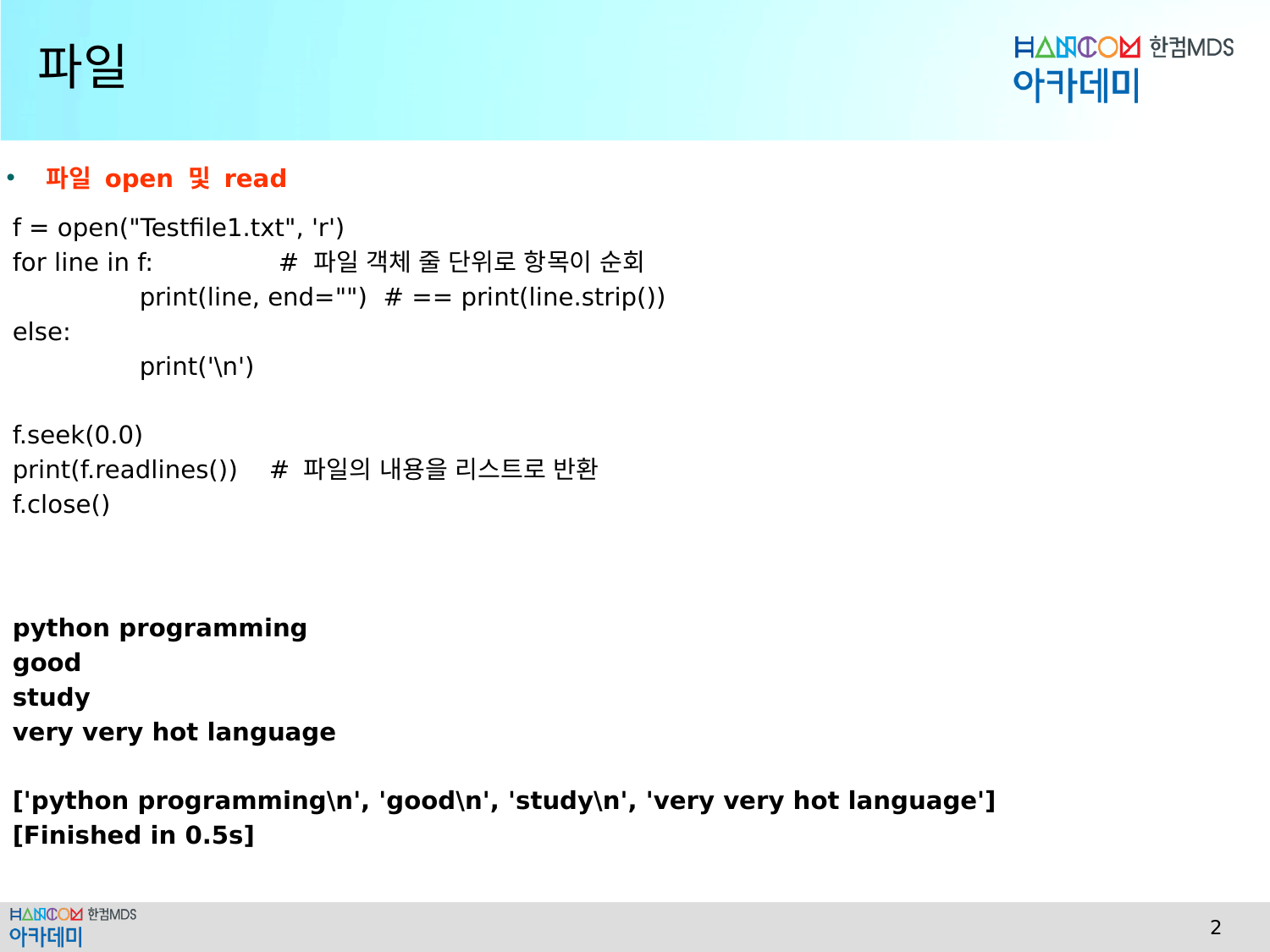

# 파일
파일 open 및 read
f = open("Testfile1.txt", 'r')
for line in f:                # 파일 객체 줄 단위로 항목이 순회
	print(line, end="")  # == print(line.strip())
else:
	print('\n')

f.seek(0.0)
print(f.readlines())    # 파일의 내용을 리스트로 반환
f.close()
python programming
good
study
very very hot language

['python programming\n', 'good\n', 'study\n', 'very very hot language']
[Finished in 0.5s]
                               2